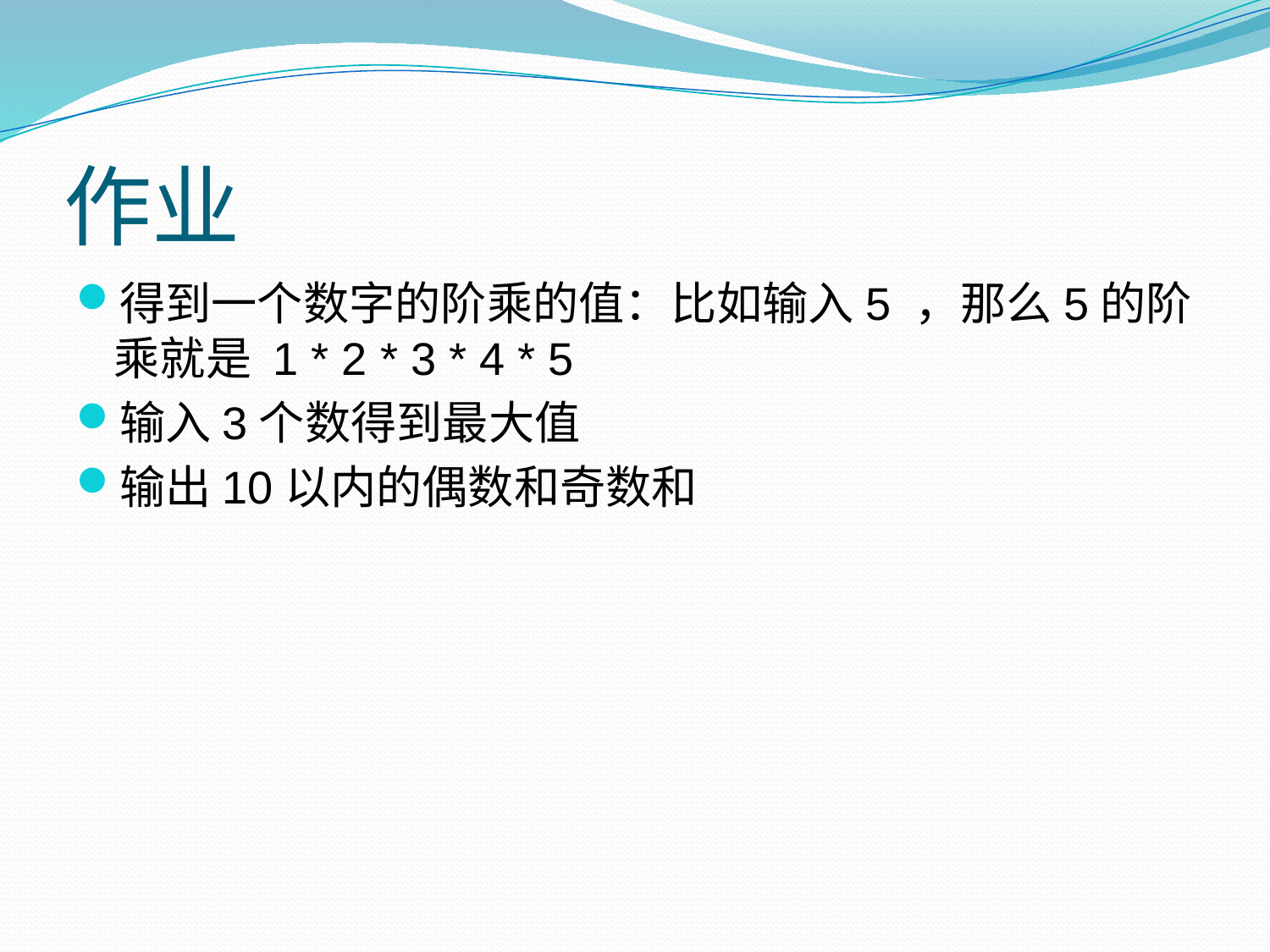

# 作业
得到一个数字的阶乘的值：比如输入5 ，那么5的阶乘就是 1 * 2 * 3 * 4 * 5
输入3个数得到最大值
输出10以内的偶数和奇数和